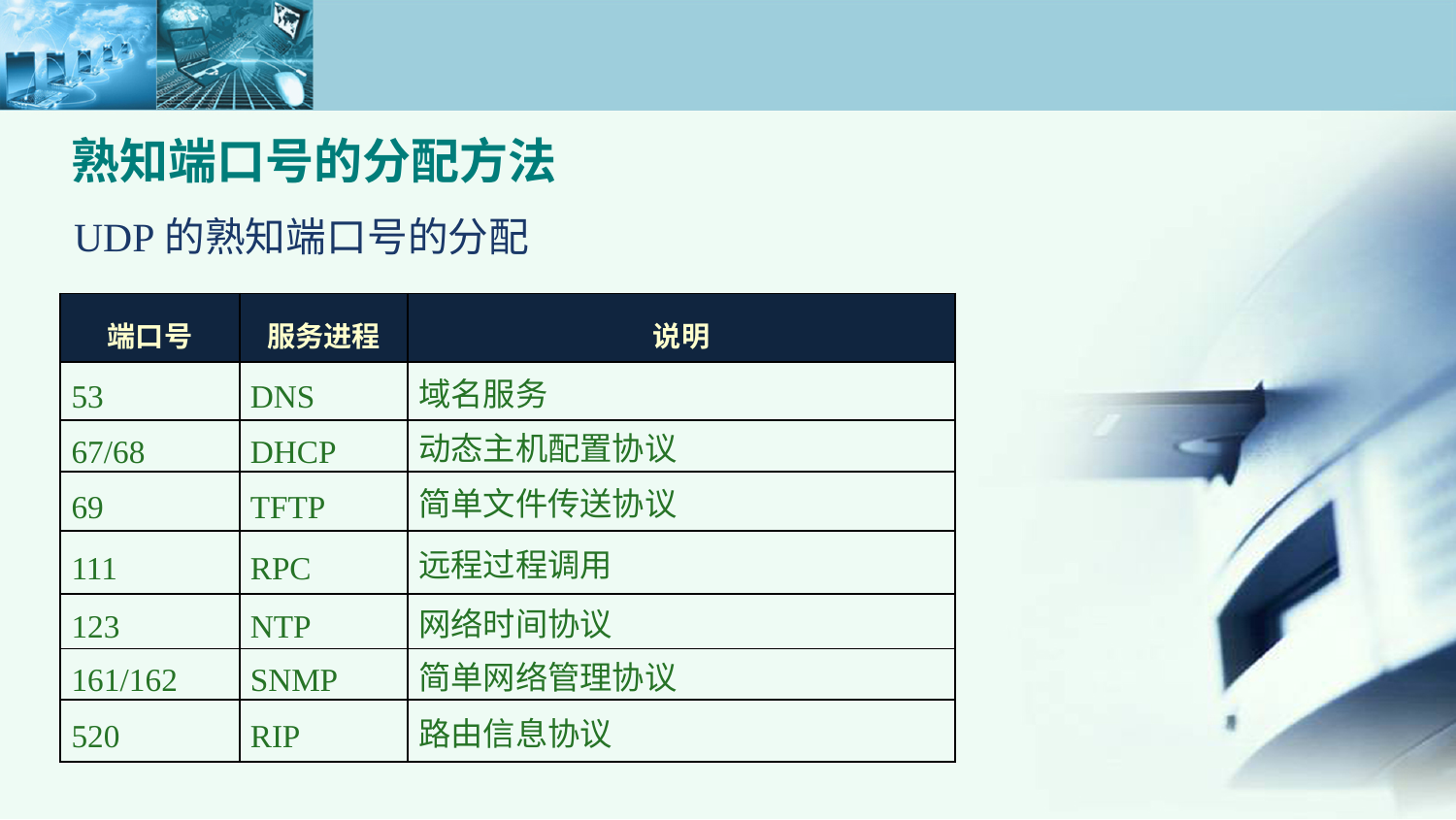

熟知端口号的分配方法
UDP的熟知端口号的分配
| 端口号 | 服务进程 | 说明 |
| --- | --- | --- |
| 53 | DNS | 域名服务 |
| 67/68 | DHCP | 动态主机配置协议 |
| 69 | TFTP | 简单文件传送协议 |
| 111 | RPC | 远程过程调用 |
| 123 | NTP | 网络时间协议 |
| 161/162 | SNMP | 简单网络管理协议 |
| 520 | RIP | 路由信息协议 |